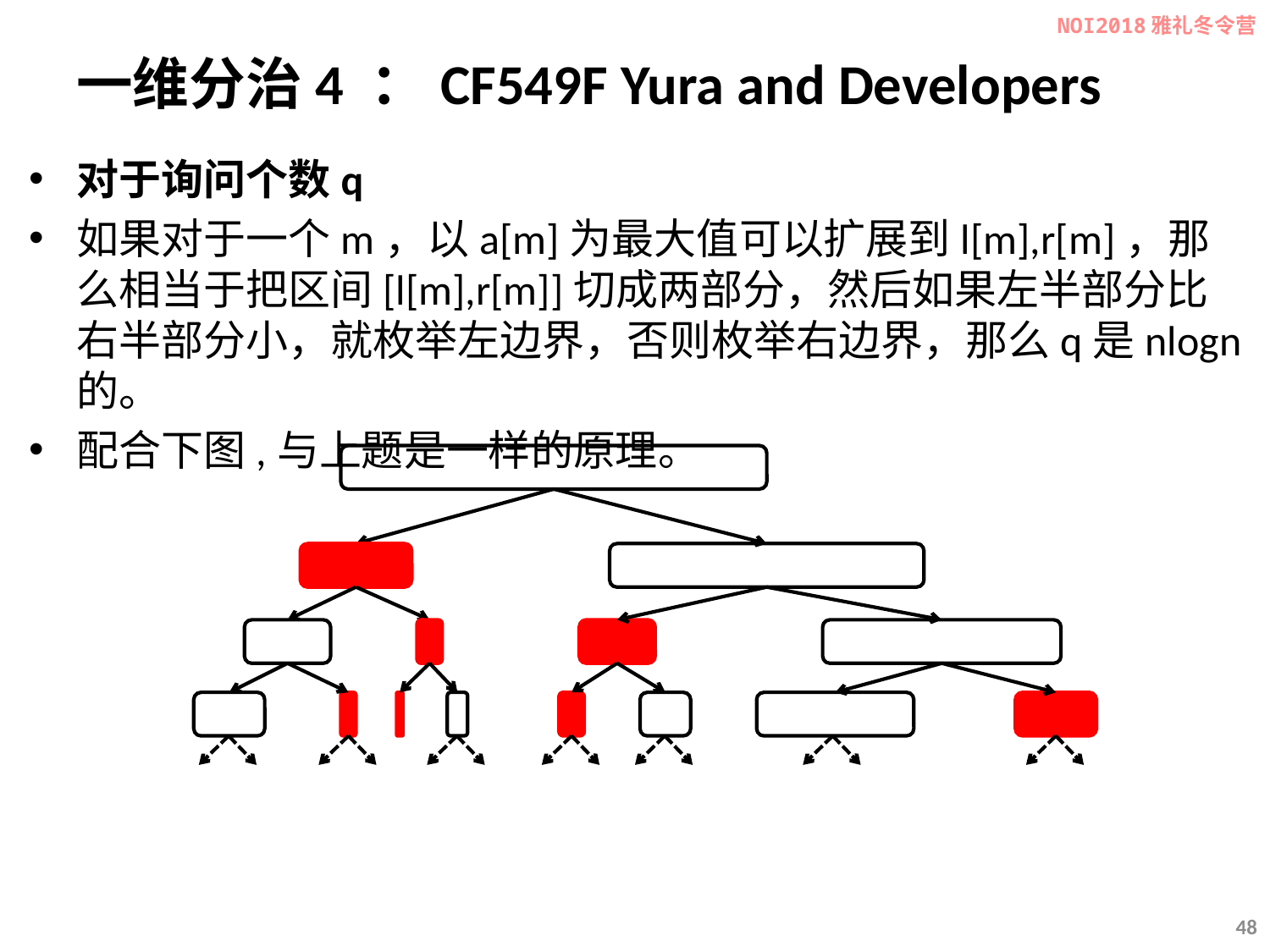

NOI2018雅礼冬令营
# 一维分治4 ：CF549F Yura and Developers
对于询问个数q
如果对于一个m，以a[m]为最大值可以扩展到l[m],r[m]，那么相当于把区间[l[m],r[m]]切成两部分，然后如果左半部分比右半部分小，就枚举左边界，否则枚举右边界，那么q是nlogn的。
配合下图,与上题是一样的原理。

48